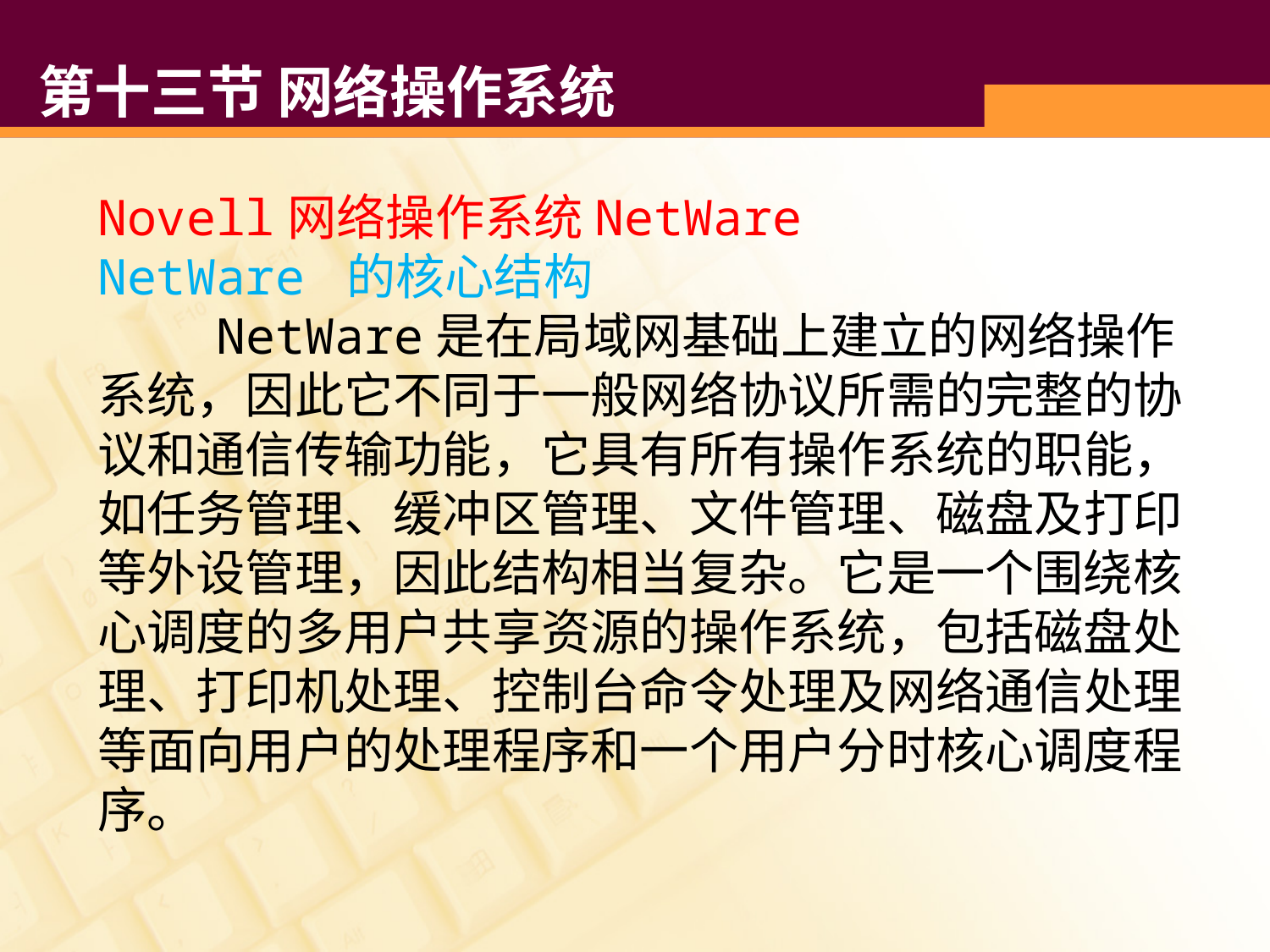

# 第十三节 网络操作系统
Novell网络操作系统NetWare
NetWare 的核心结构
    NetWare是在局域网基础上建立的网络操作系统，因此它不同于一般网络协议所需的完整的协议和通信传输功能，它具有所有操作系统的职能，如任务管理、缓冲区管理、文件管理、磁盘及打印等外设管理，因此结构相当复杂。它是一个围绕核心调度的多用户共享资源的操作系统，包括磁盘处理、打印机处理、控制台命令处理及网络通信处理等面向用户的处理程序和一个用户分时核心调度程序。